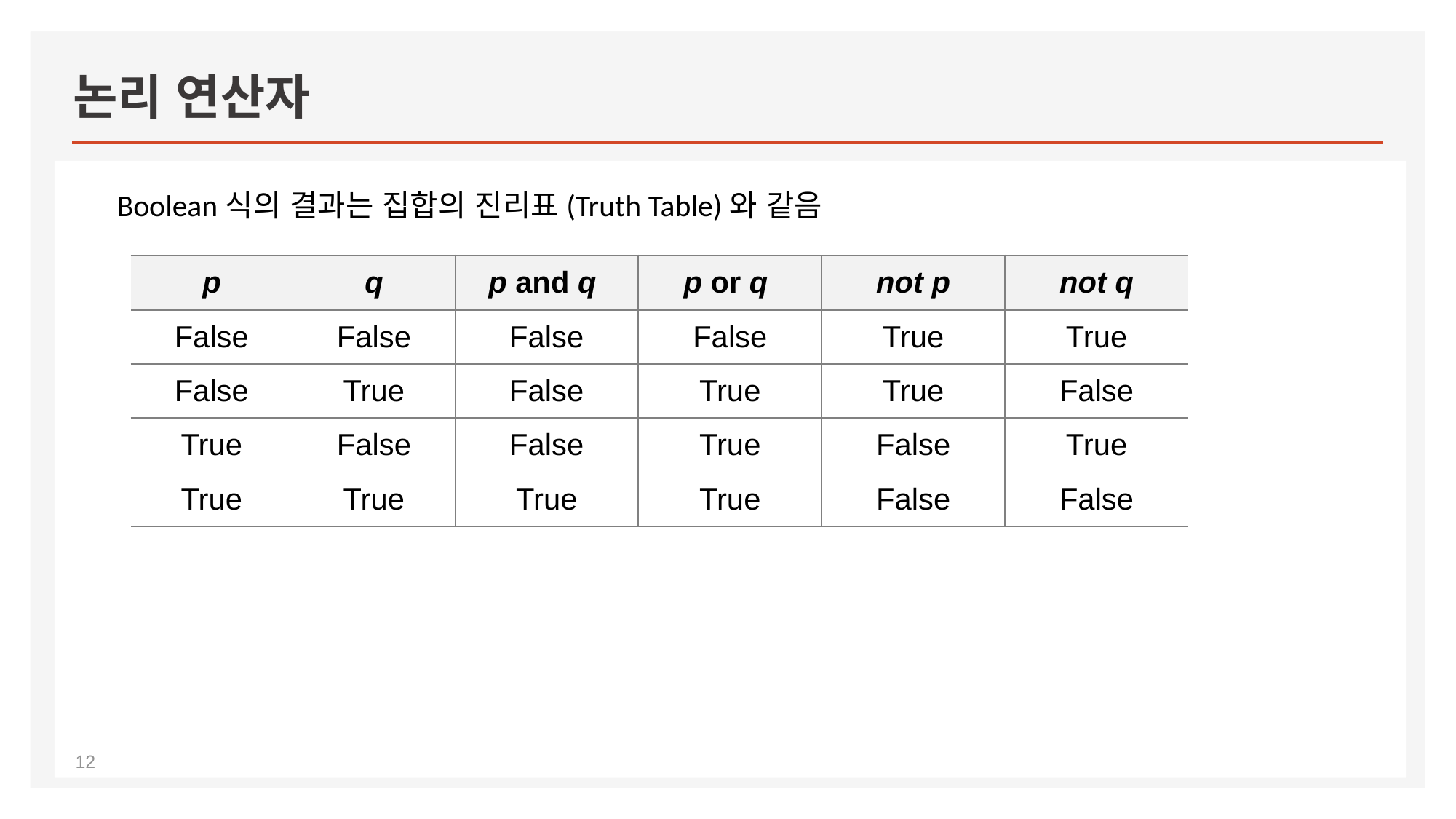

# 논리 연산자
Boolean식의 결과는 집합의 진리표(Truth Table)와 같음
| p | q | p and q | p or q | not p | not q |
| --- | --- | --- | --- | --- | --- |
| False | False | False | False | True | True |
| False | True | False | True | True | False |
| True | False | False | True | False | True |
| True | True | True | True | False | False |
12